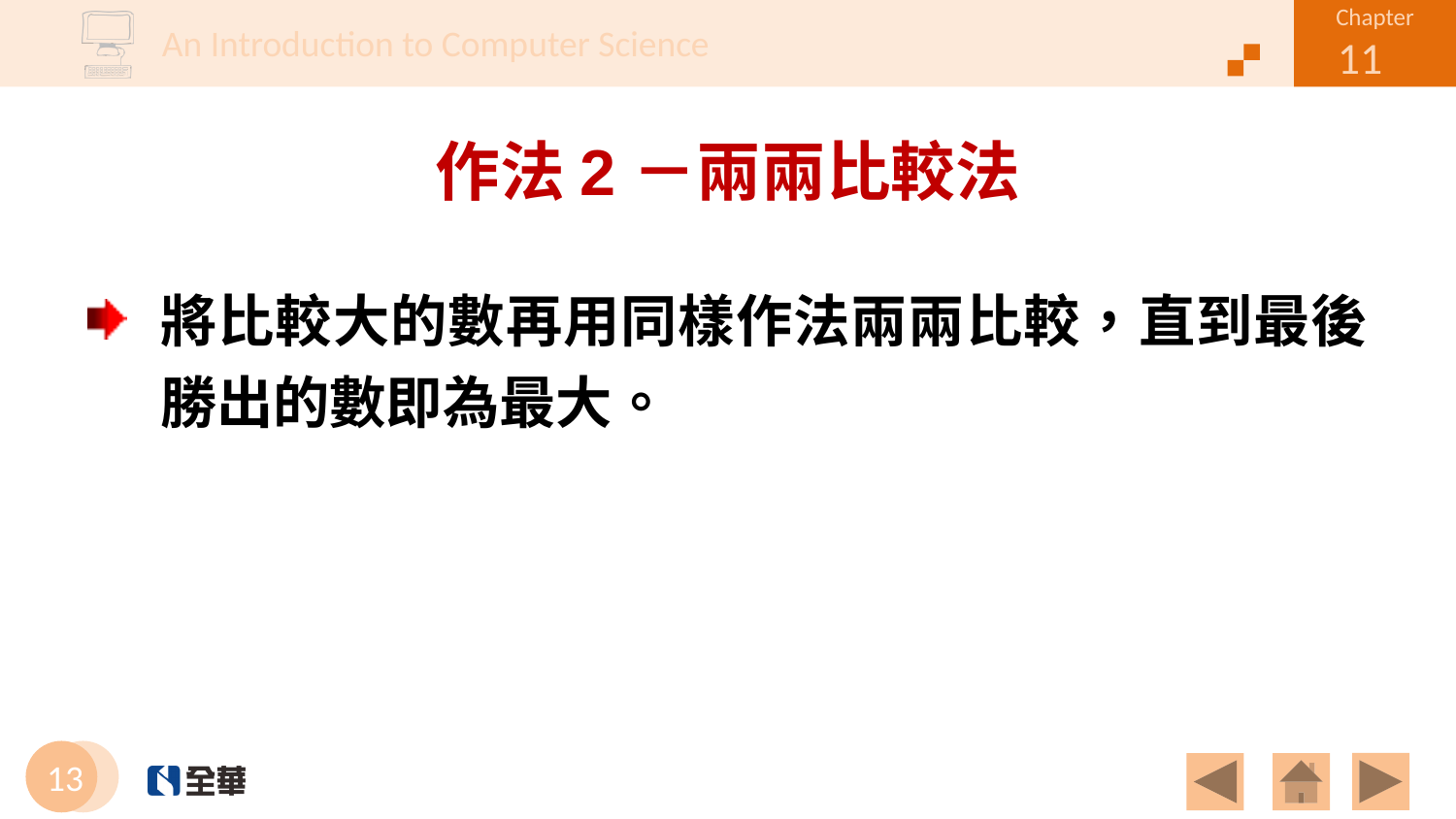

# 作法2－兩兩比較法
將比較大的數再用同樣作法兩兩比較，直到最後勝出的數即為最大。